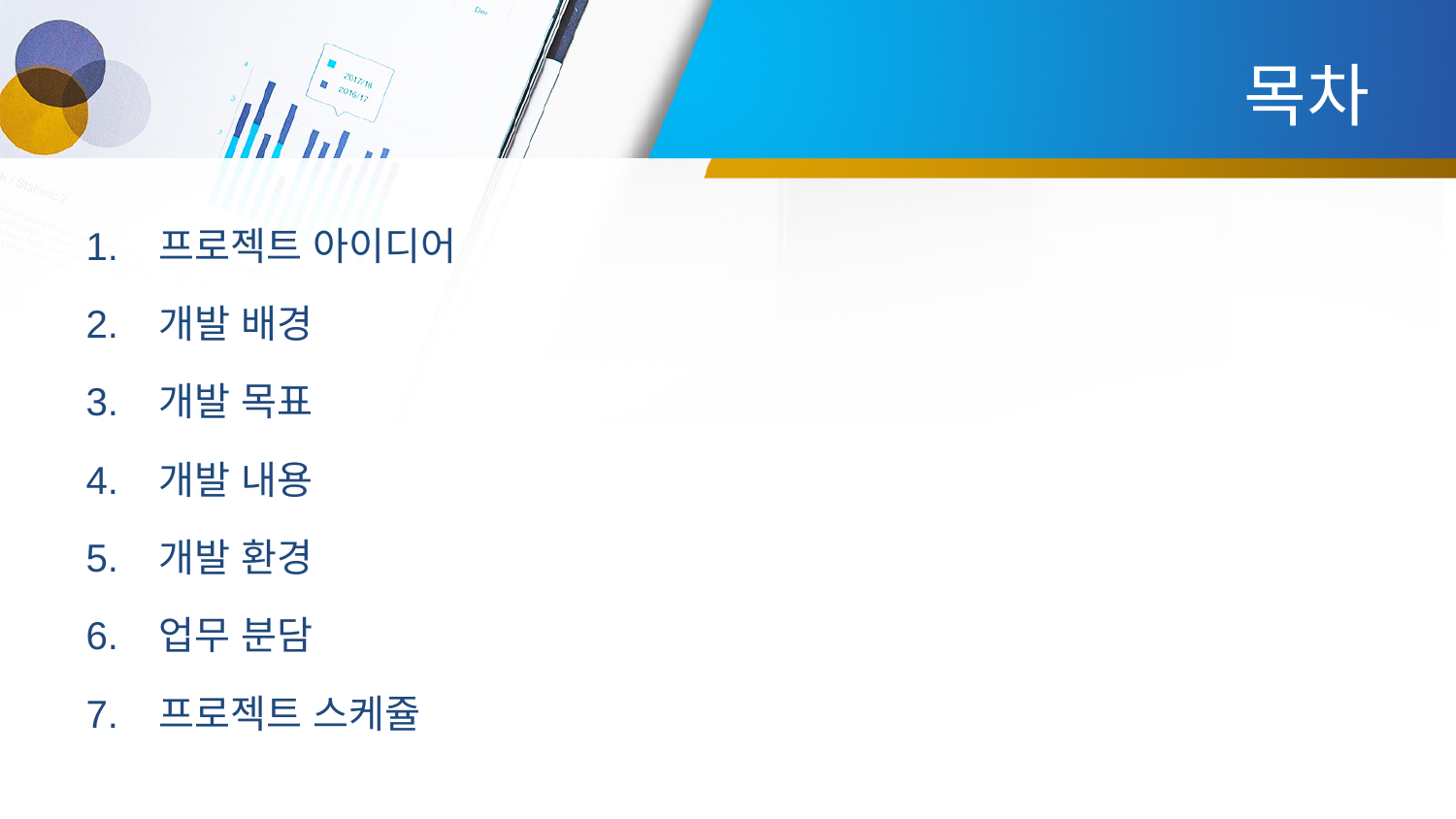

# 목차
프로젝트 아이디어
개발 배경
개발 목표
개발 내용
개발 환경
업무 분담
프로젝트 스케쥴